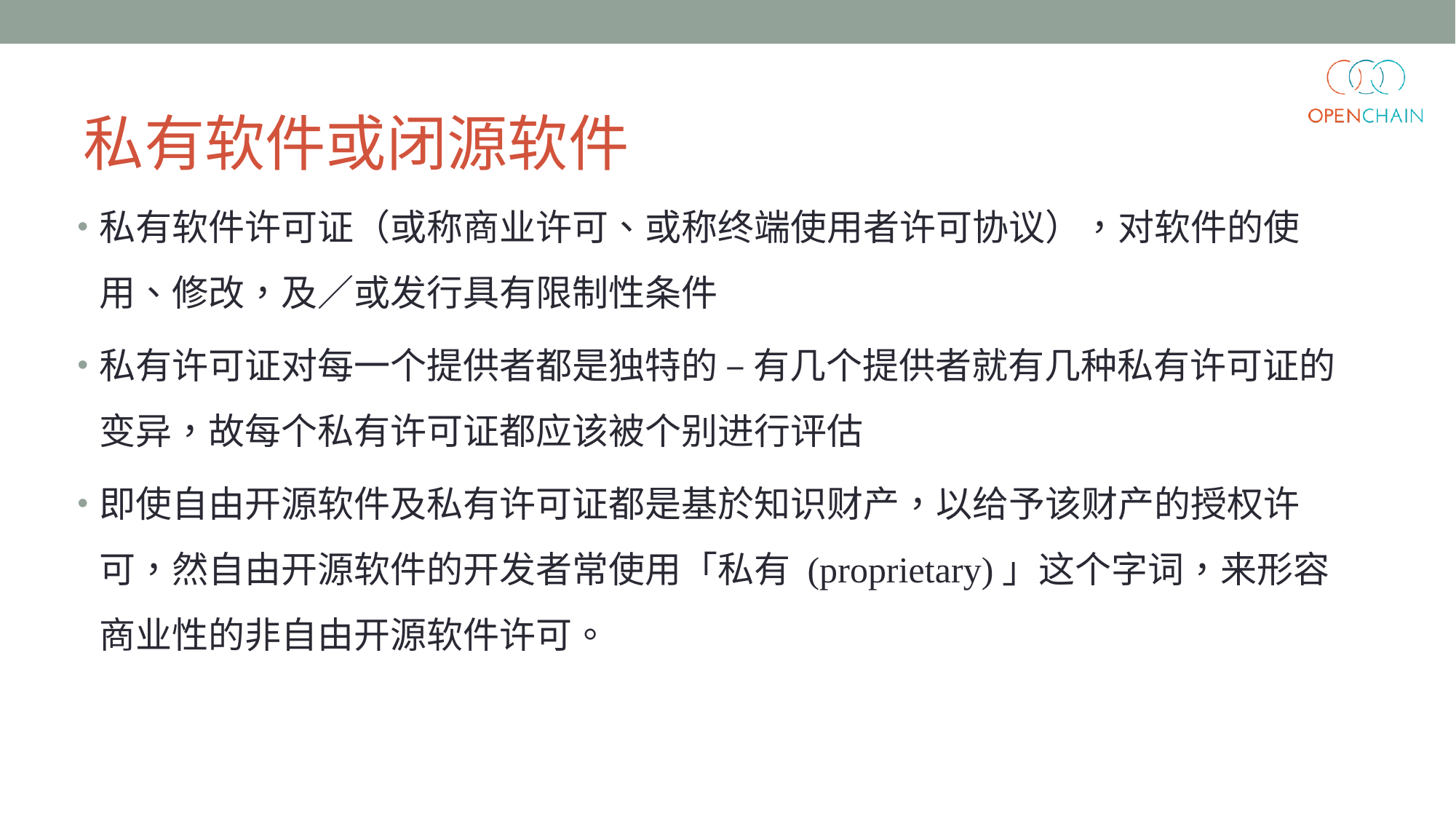

# 私有软件或闭源软件
私有软件许可证（或称商业许可、或称终端使用者许可协议），对软件的使用、修改，及／或发行具有限制性条件
私有许可证对每一个提供者都是独特的 – 有几个提供者就有几种私有许可证的变异，故每个私有许可证都应该被个别进行评估
即使自由开源软件及私有许可证都是基於知识财产，以给予该财产的授权许可，然自由开源软件的开发者常使用「私有 (proprietary)」这个字词，来形容商业性的非自由开源软件许可。